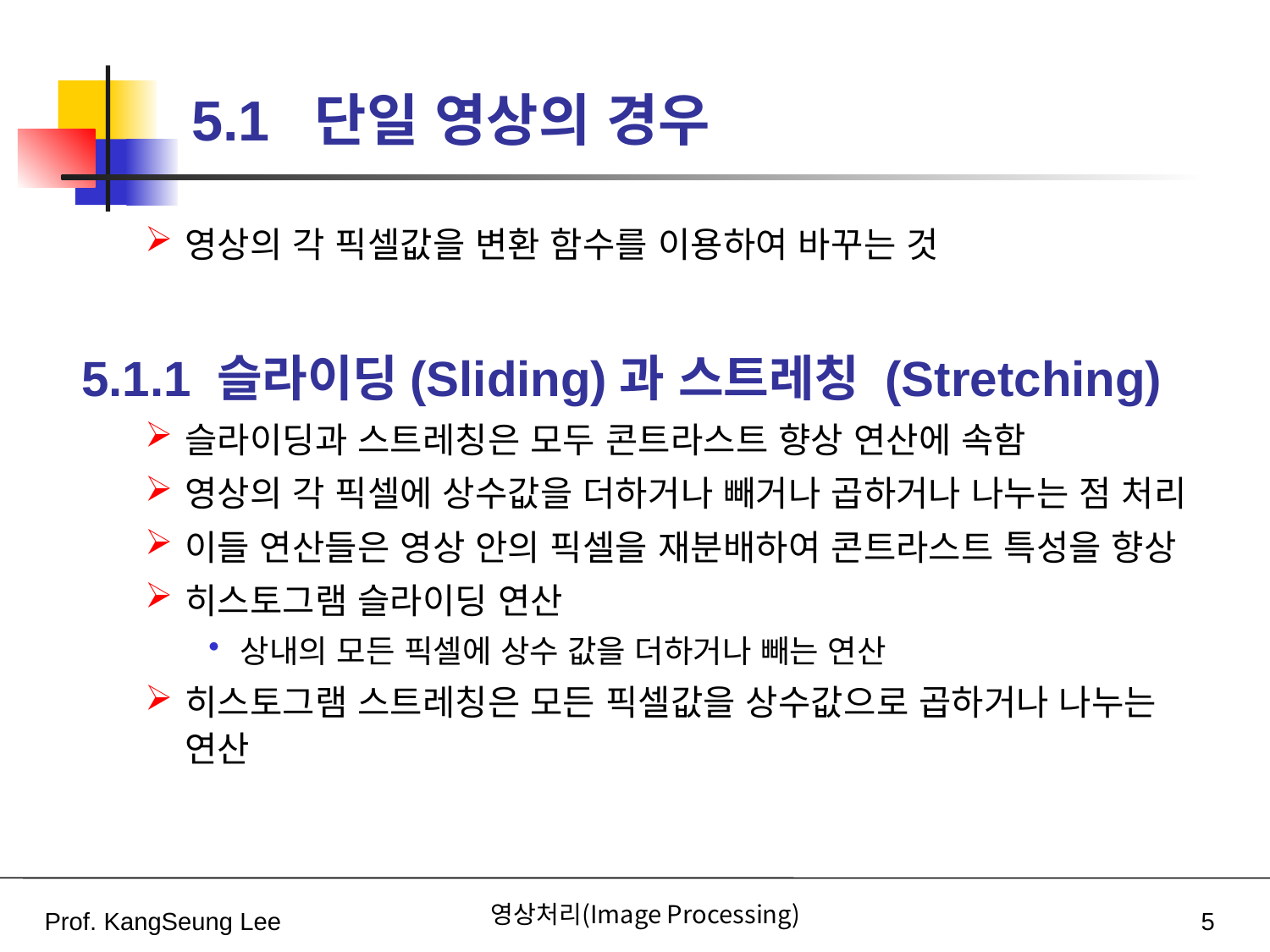

# 5.1  단일 영상의 경우
영상의 각 픽셀값을 변환 함수를 이용하여 바꾸는 것

5.1.1 슬라이딩(Sliding)과 스트레칭 (Stretching)
슬라이딩과 스트레칭은 모두 콘트라스트 향상 연산에 속함
영상의 각 픽셀에 상수값을 더하거나 빼거나 곱하거나 나누는 점 처리
이들 연산들은 영상 안의 픽셀을 재분배하여 콘트라스트 특성을 향상
히스토그램 슬라이딩 연산
상내의 모든 픽셀에 상수 값을 더하거나 빼는 연산
히스토그램 스트레칭은 모든 픽셀값을 상수값으로 곱하거나 나누는 연산

Prof. KangSeung Lee
영상처리(Image Processing)
5